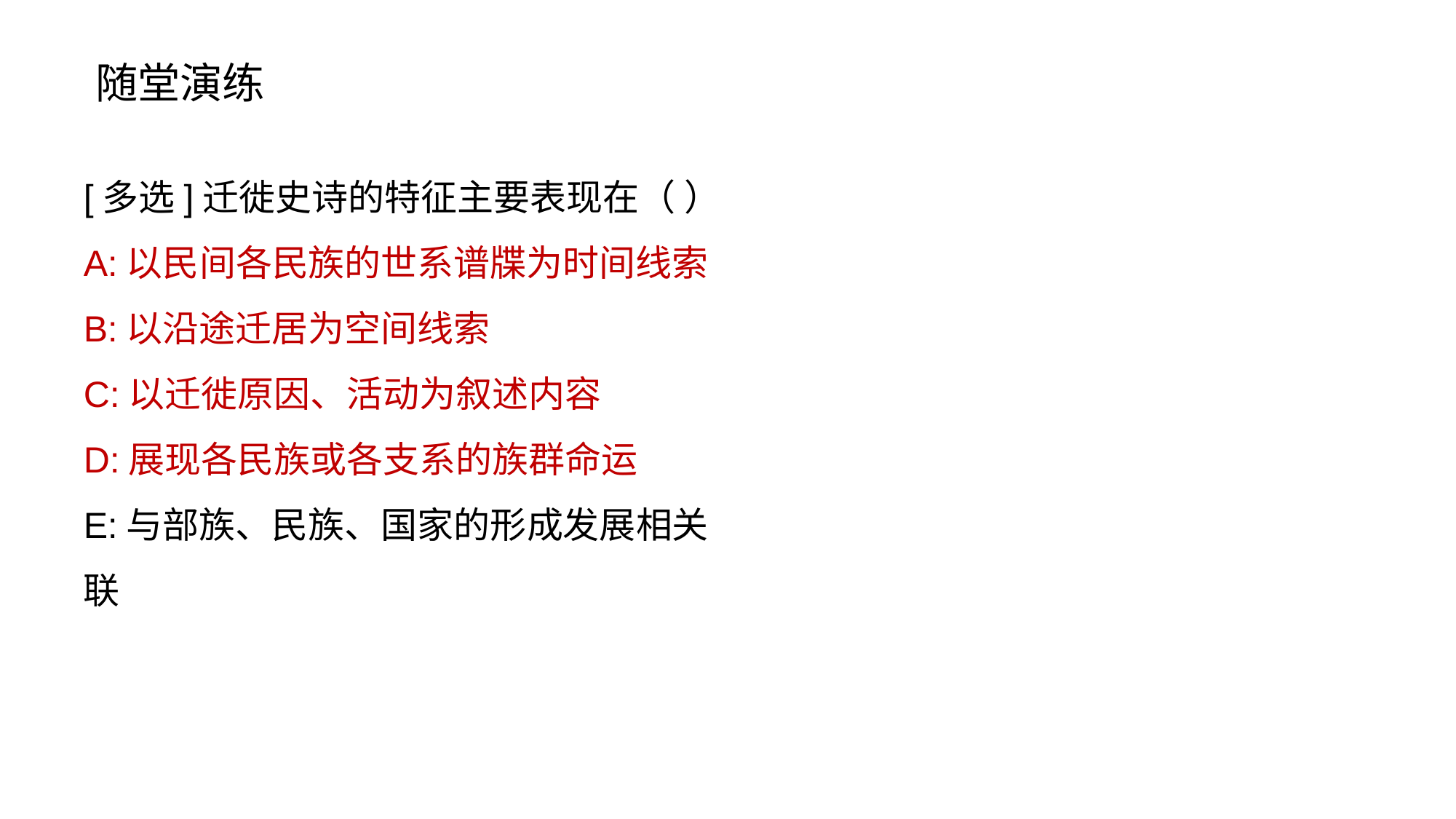

随堂演练
[多选]迁徙史诗的特征主要表现在（ ）
A:以民间各民族的世系谱牒为时间线索
B:以沿途迁居为空间线索
C:以迁徙原因、活动为叙述内容
D:展现各民族或各支系的族群命运
E:与部族、民族、国家的形成发展相关联